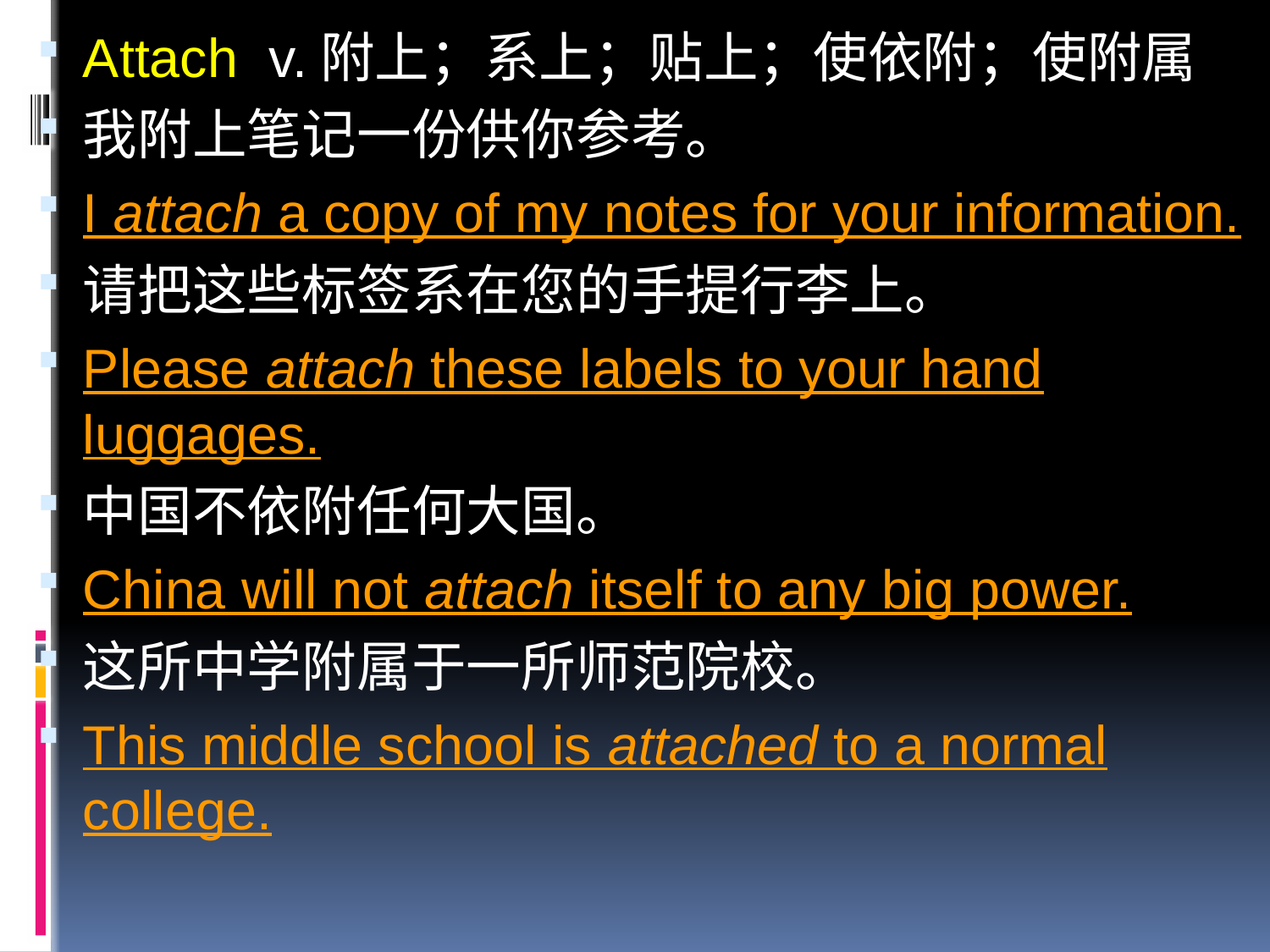

Attach  v.附上；系上；贴上；使依附；使附属
我附上笔记一份供你参考。
I attach a copy of my notes for your information.
请把这些标签系在您的手提行李上。
Please attach these labels to your hand luggages.
中国不依附任何大国。
China will not attach itself to any big power.
这所中学附属于一所师范院校。
This middle school is attached to a normal college.